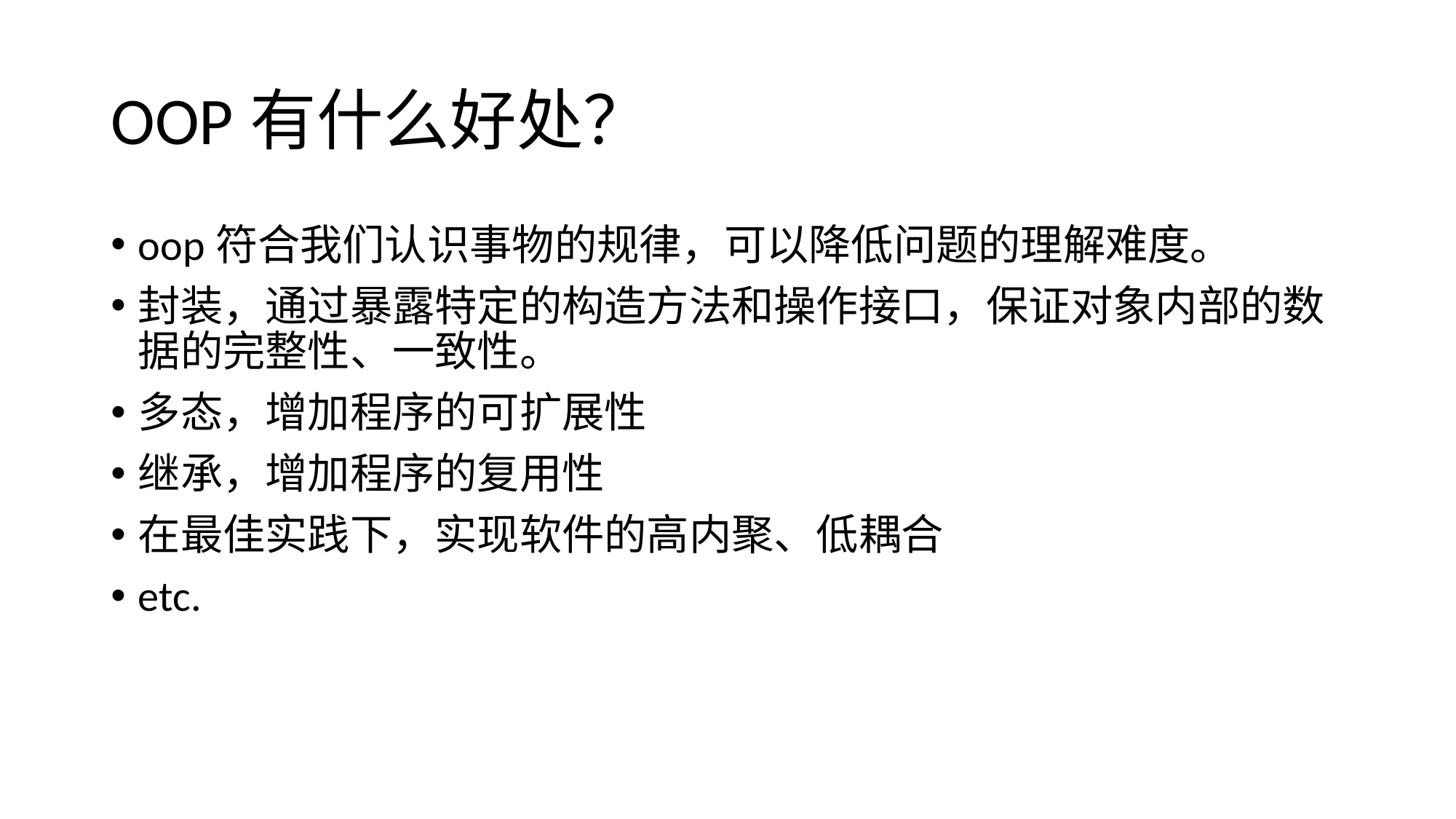

# OOP有什么好处？
oop符合我们认识事物的规律，可以降低问题的理解难度。
封装，通过暴露特定的构造方法和操作接口，保证对象内部的数据的完整性、一致性。
多态，增加程序的可扩展性
继承，增加程序的复用性
在最佳实践下，实现软件的高内聚、低耦合
etc.